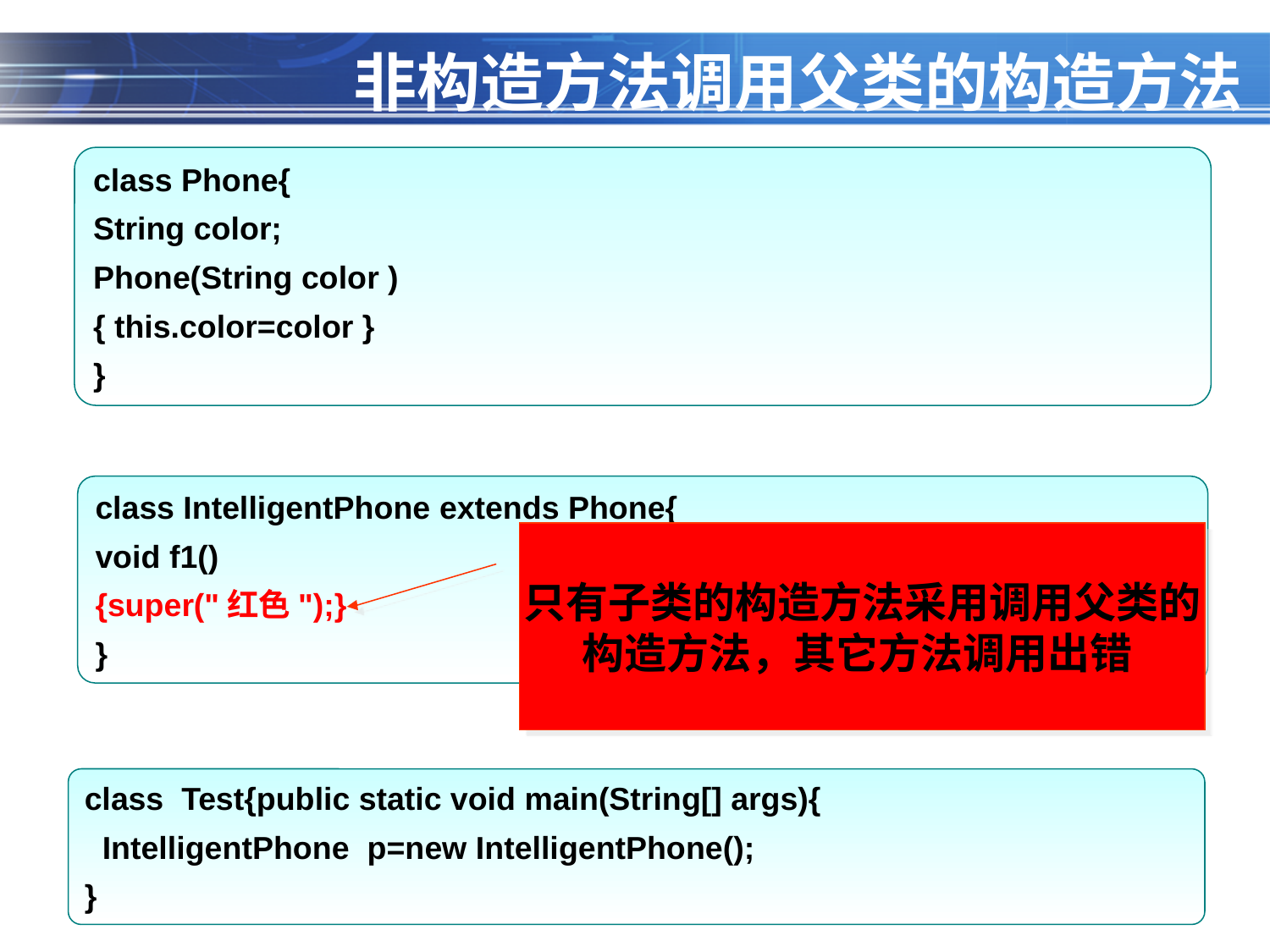

# 非构造方法调用父类的构造方法
class Phone{
String color;
Phone(String color )
{ this.color=color }
}
class IntelligentPhone extends Phone{
void f1()
{super("红色");}
}
只有子类的构造方法采用调用父类的
构造方法，其它方法调用出错
class  Test{public static void main(String[] args){
  IntelligentPhone  p=new IntelligentPhone();
}